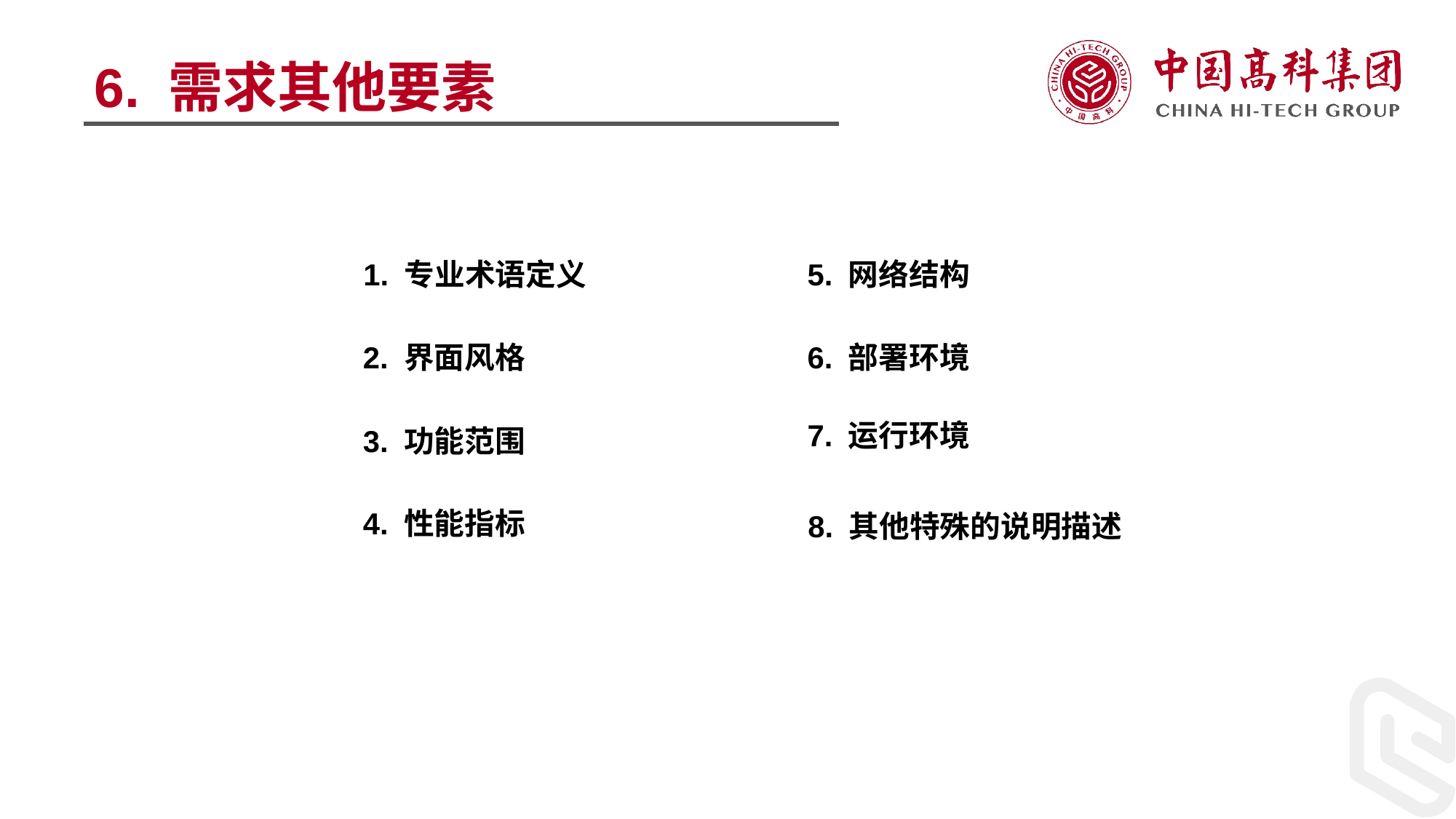

6. 需求其他要素
1. 专业术语定义
5. 网络结构
2. 界面风格
6. 部署环境
7. 运行环境
3. 功能范围
4. 性能指标
8. 其他特殊的说明描述